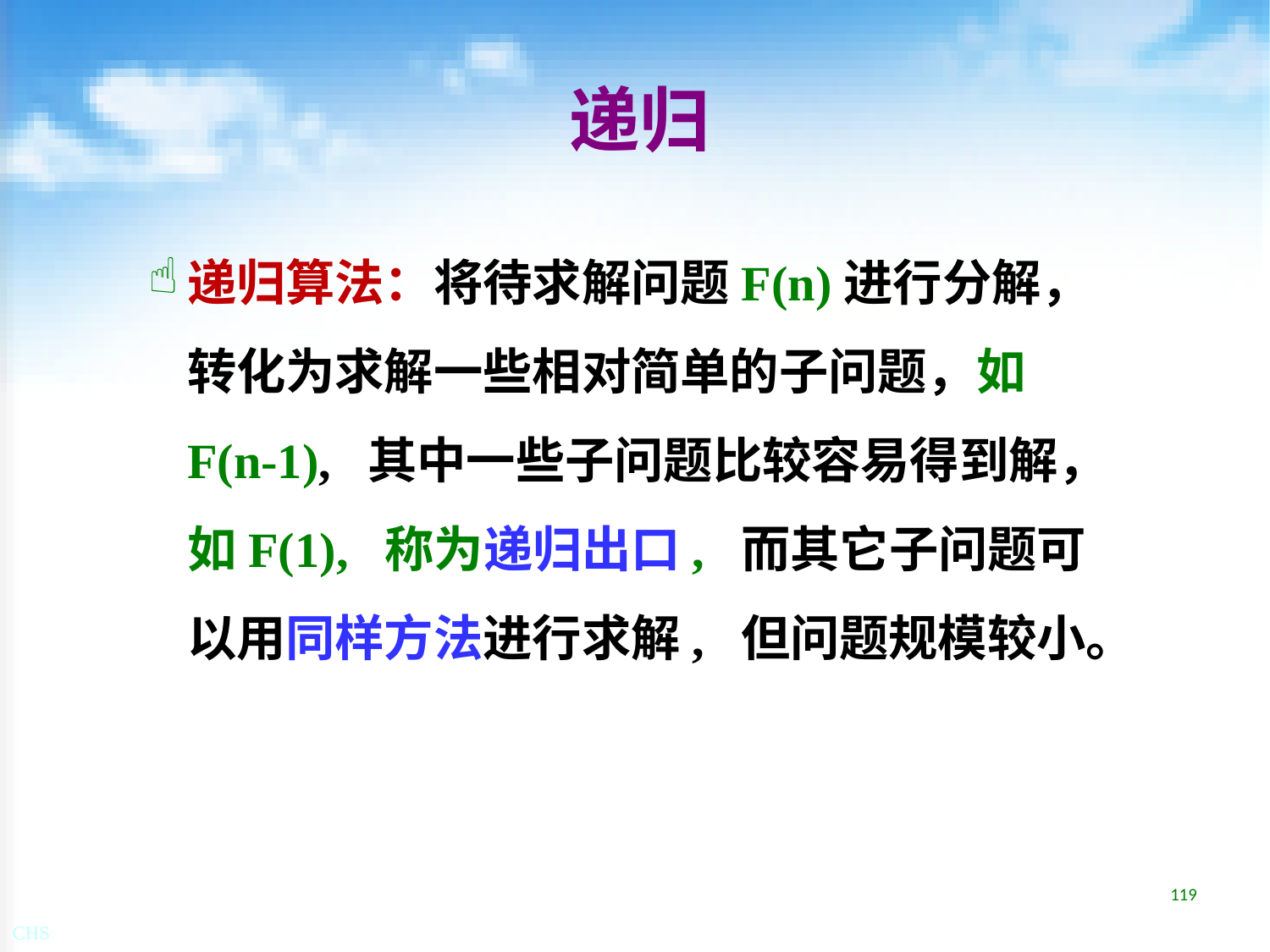

# 递归
递归算法：将待求解问题F(n)进行分解，转化为求解一些相对简单的子问题，如F(n-1),  其中一些子问题比较容易得到解，如F(1),  称为递归出口,  而其它子问题可以用同样方法进行求解,  但问题规模较小。
119